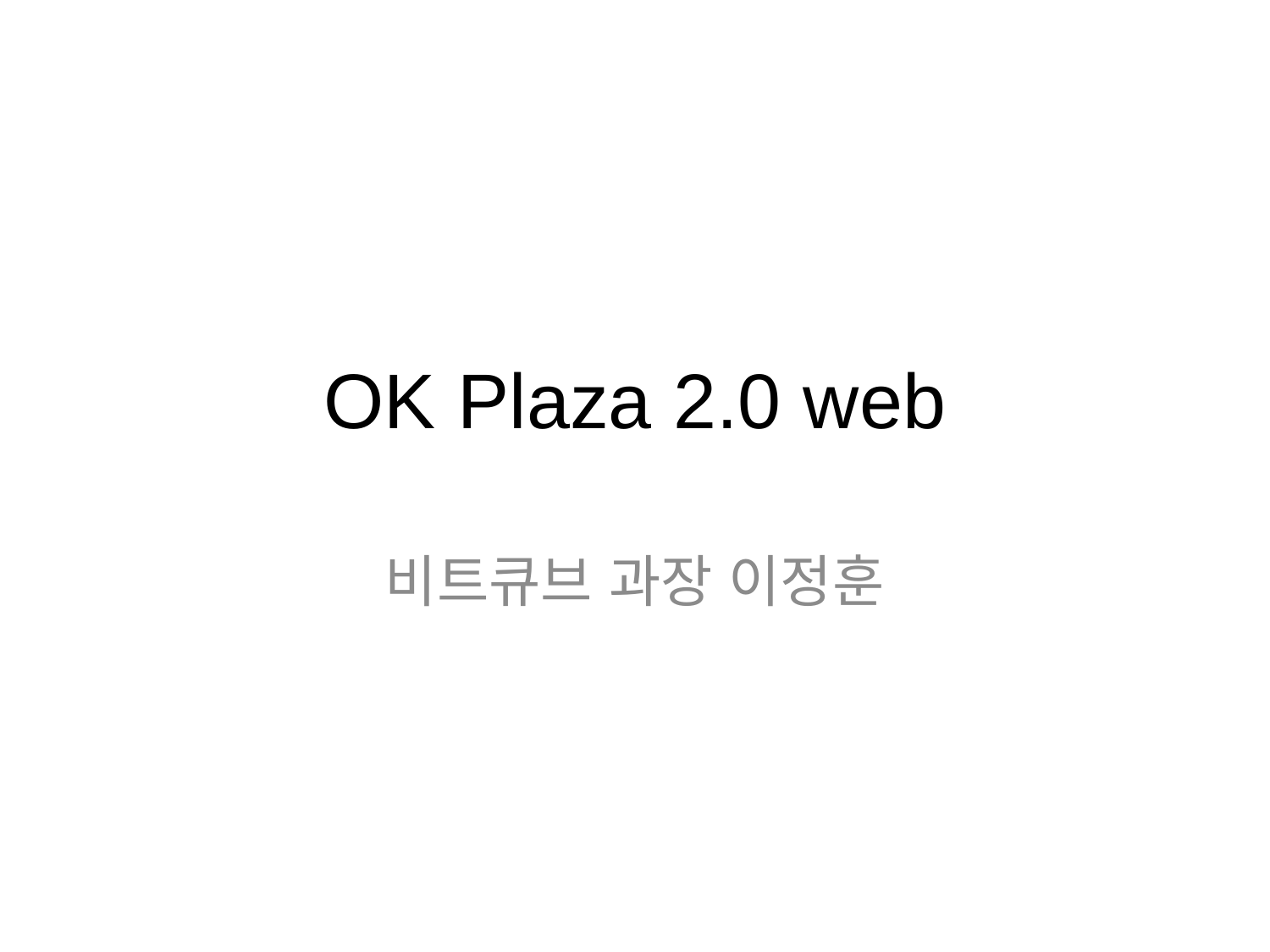

# OK Plaza 2.0 web
비트큐브 과장 이정훈